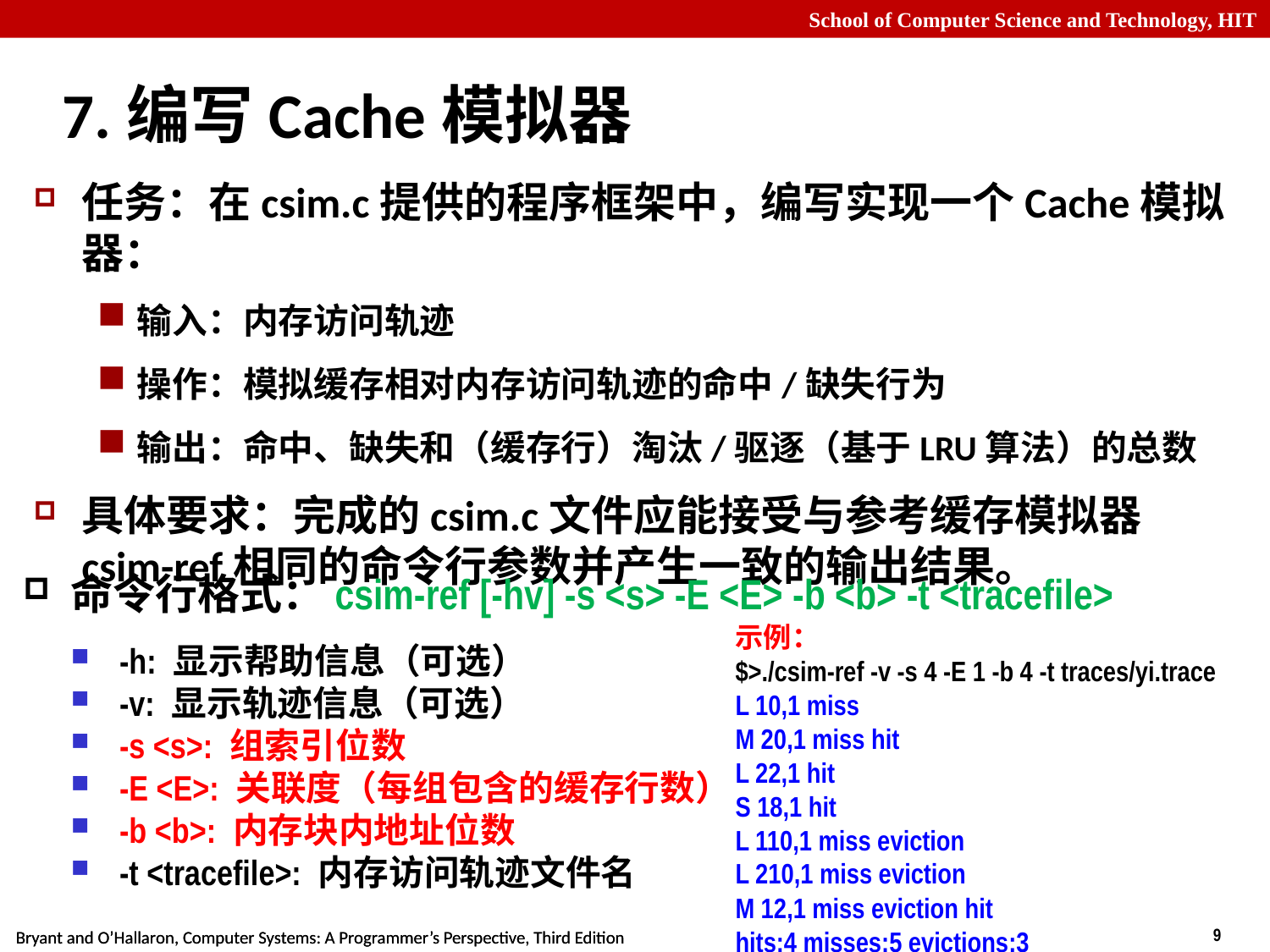

-9-
# 7.编写Cache模拟器
任务：在csim.c提供的程序框架中，编写实现一个Cache模拟器：
输入：内存访问轨迹
操作：模拟缓存相对内存访问轨迹的命中/缺失行为
输出：命中、缺失和（缓存行）淘汰/驱逐（基于LRU算法）的总数
具体要求：完成的csim.c文件应能接受与参考缓存模拟器csim-ref相同的命令行参数并产生一致的输出结果。
命令行格式：csim-ref [-hv] -s <s> -E <E> -b <b> -t <tracefile>
-h: 显示帮助信息（可选）
-v: 显示轨迹信息（可选）
-s <s>: 组索引位数
-E <E>: 关联度（每组包含的缓存行数）
-b <b>: 内存块内地址位数
-t <tracefile>: 内存访问轨迹文件名
示例：
$>./csim-ref -v -s 4 -E 1 -b 4 -t traces/yi.trace
L 10,1 miss
M 20,1 miss hit
L 22,1 hit
S 18,1 hit
L 110,1 miss eviction
L 210,1 miss eviction
M 12,1 miss eviction hit
hits:4 misses:5 evictions:3